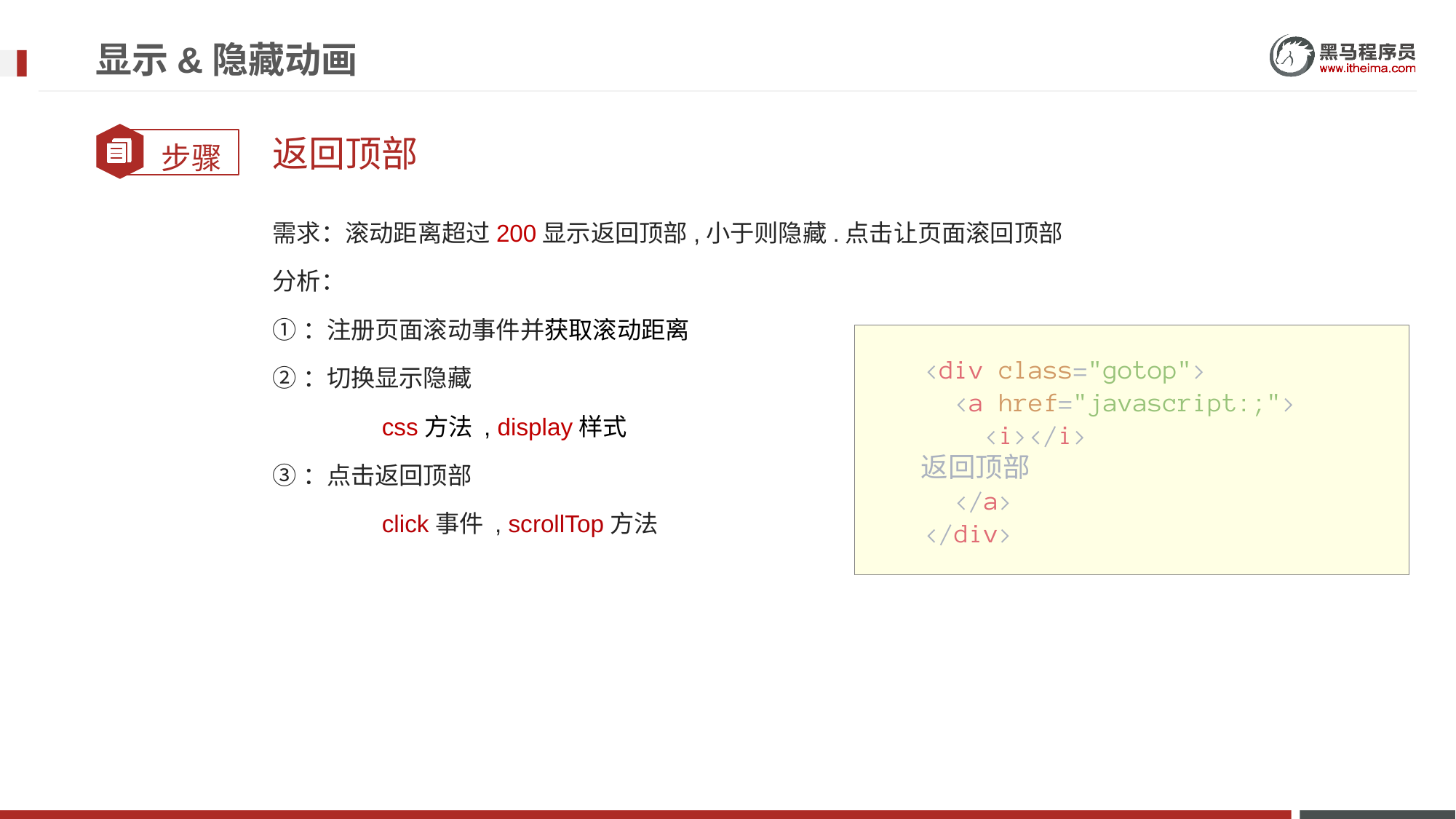

# 显示&隐藏动画
返回顶部
需求：滚动距离超过200显示返回顶部,小于则隐藏.点击让页面滚回顶部
分析：
①：注册页面滚动事件并获取滚动距离
②：切换显示隐藏
	css方法 , display样式
③：点击返回顶部
	click事件 , scrollTop方法

    <div class="gotop">
      <a href="javascript:;">
        <i></i>
        返回顶部
      </a>
    </div>